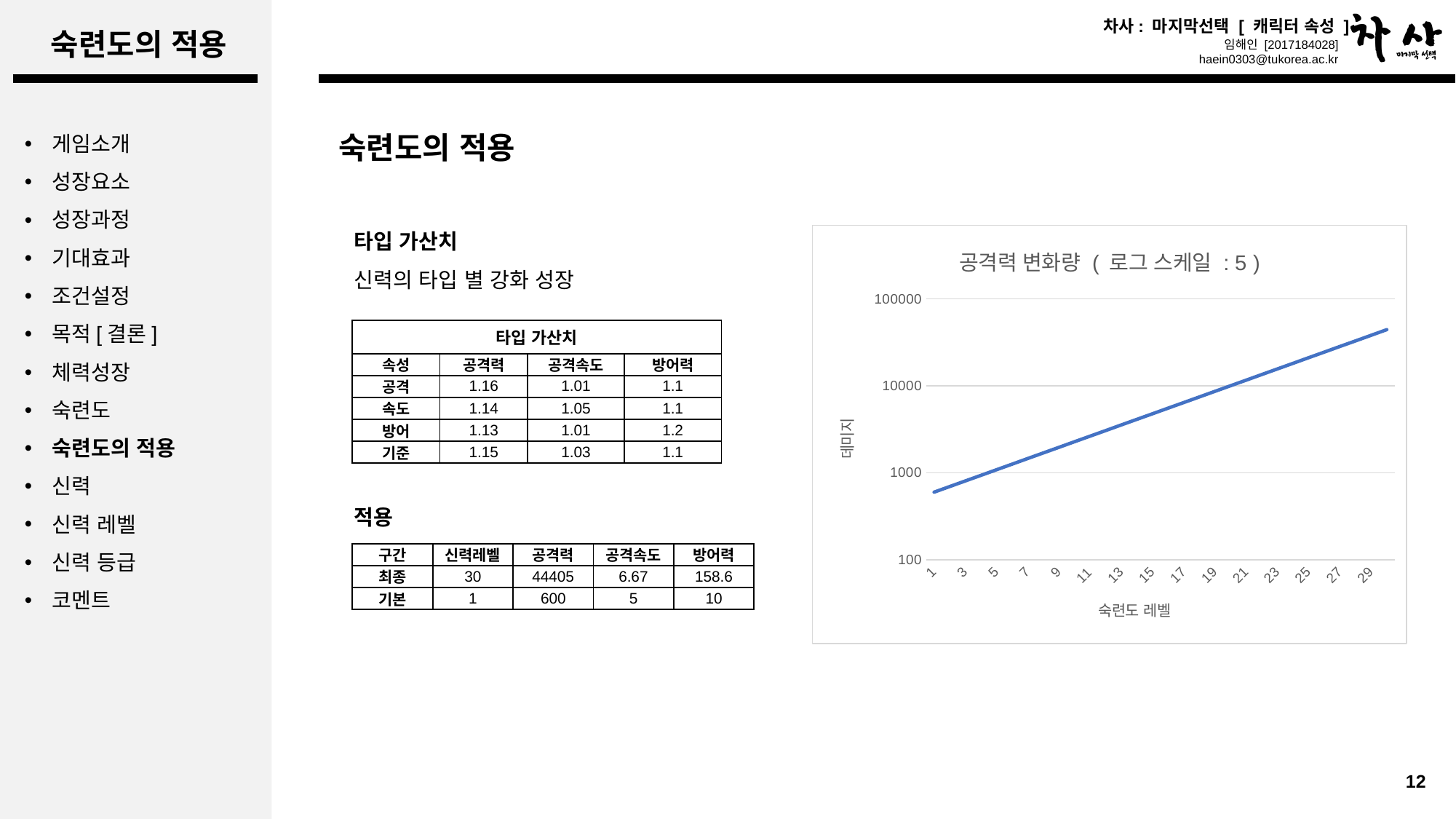

# 숙련도의 적용
숙련도의 적용
게임소개
성장요소
성장과정
기대효과
조건설정
목적[결론]
체력성장
숙련도
숙련도의 적용
신력
신력 레벨
신력 등급
코멘트

타입 가산치
신력의 타입 별 강화 성장

### Chart: 공격력 변화량 ( 로그 스케일 : 5 )

| Category |  |
|---|---|
| 타입 가산치 |  |  |  |
| --- | --- | --- | --- |
| 속성 | 공격력 | 공격속도 | 방어력 |
| 공격 | 1.16 | 1.01 | 1.1 |
| 속도 | 1.14 | 1.05 | 1.1 |
| 방어 | 1.13 | 1.01 | 1.2 |
| 기준 | 1.15 | 1.03 | 1.1 |
적용
| 구간 | 신력레벨 | 공격력 | 공격속도 | 방어력 |
| --- | --- | --- | --- | --- |
| 최종 | 30 | 44405 | 6.67 | 158.6 |
| 기본 | 1 | 600 | 5 | 10 |
12